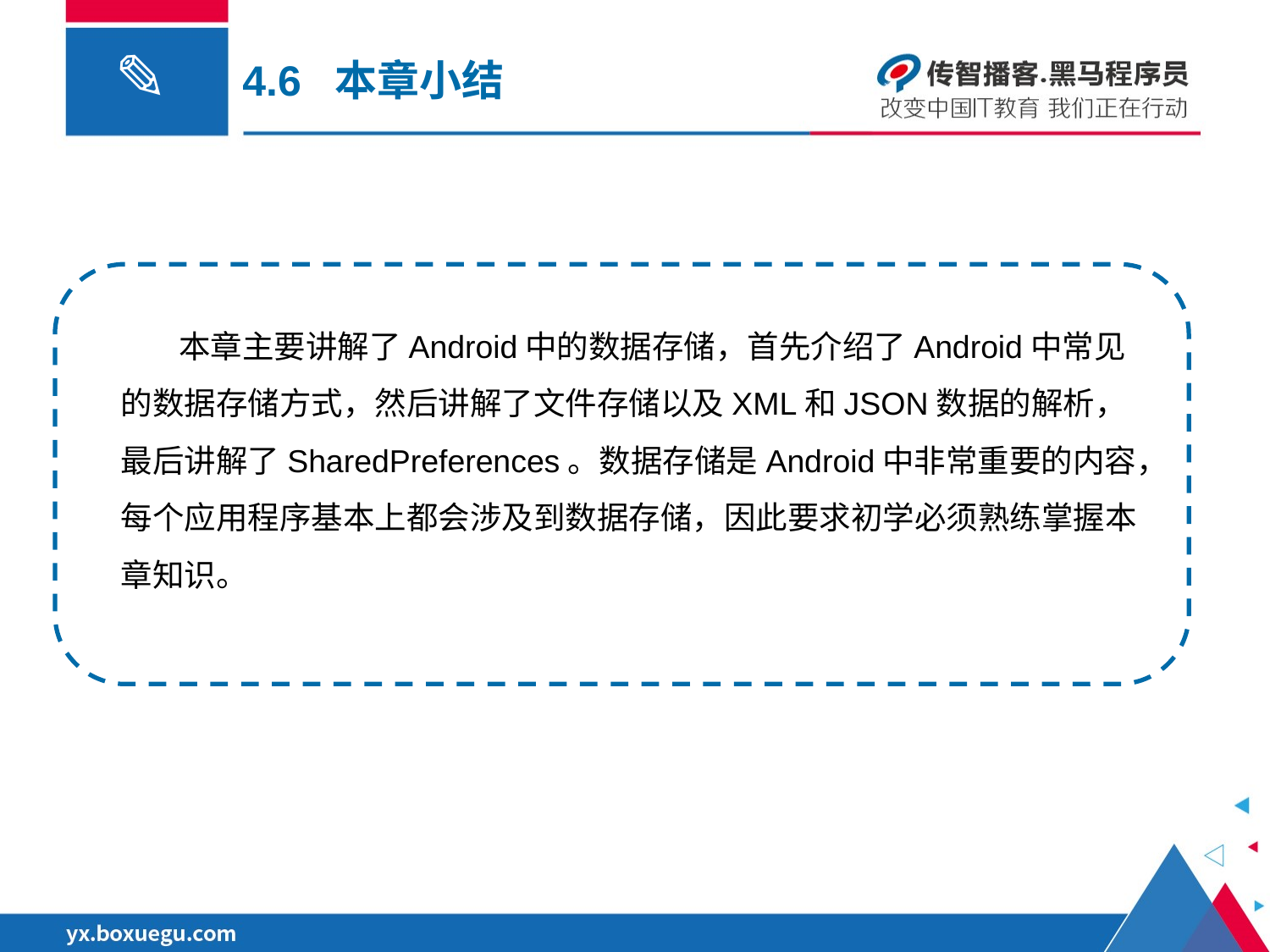

4.6  本章小结

       本章主要讲解了Android中的数据存储，首先介绍了Android中常见的数据存储方式，然后讲解了文件存储以及XML和JSON数据的解析，最后讲解了SharedPreferences。数据存储是Android中非常重要的内容，每个应用程序基本上都会涉及到数据存储，因此要求初学必须熟练掌握本章知识。